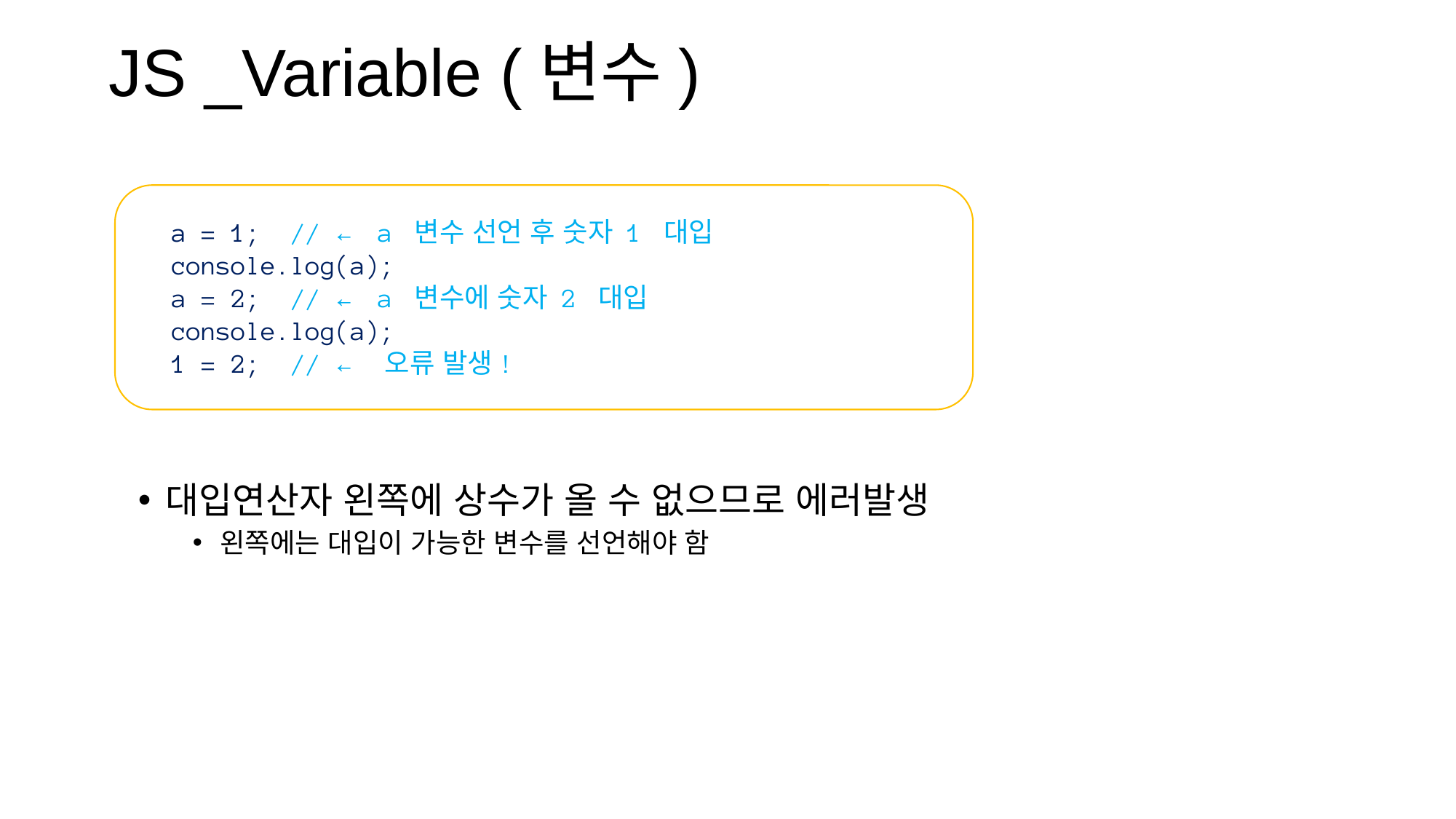

JS _Variable (변수)

대입연산자 왼쪽에 상수가 올 수 없으므로 에러발생
왼쪽에는 대입이 가능한 변수를 선언해야 함

a = 1;  // ← a 변수 선언 후 숫자 1 대입
console.log(a);
a = 2;  // ← a 변수에 숫자 2 대입
console.log(a);
1 = 2;  // ← 오류 발생!